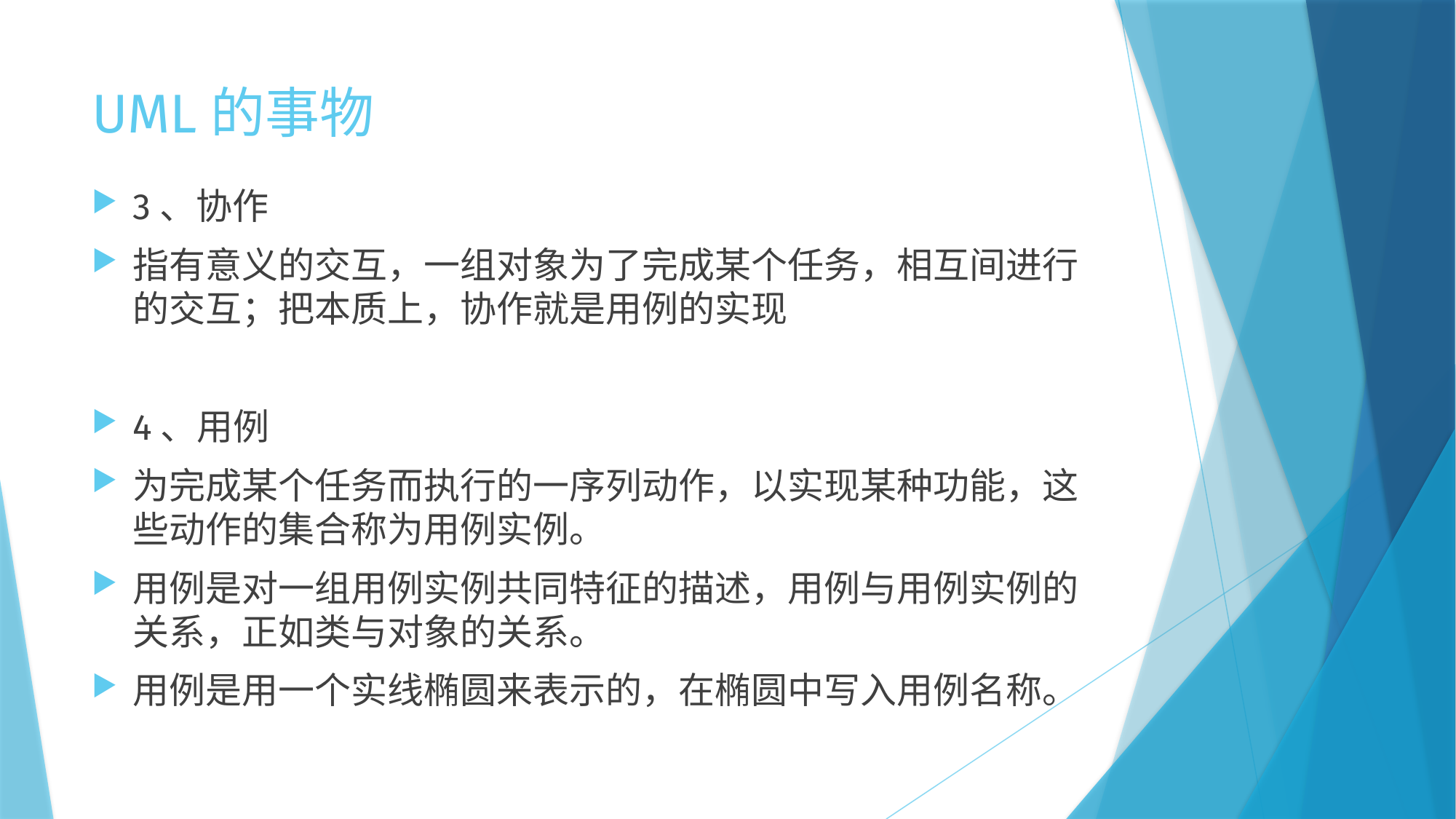

# UML的事物
3、协作
指有意义的交互，一组对象为了完成某个任务，相互间进行的交互；把本质上，协作就是用例的实现

4、用例
为完成某个任务而执行的一序列动作，以实现某种功能，这些动作的集合称为用例实例。
用例是对一组用例实例共同特征的描述，用例与用例实例的关系，正如类与对象的关系。
用例是用一个实线椭圆来表示的，在椭圆中写入用例名称。